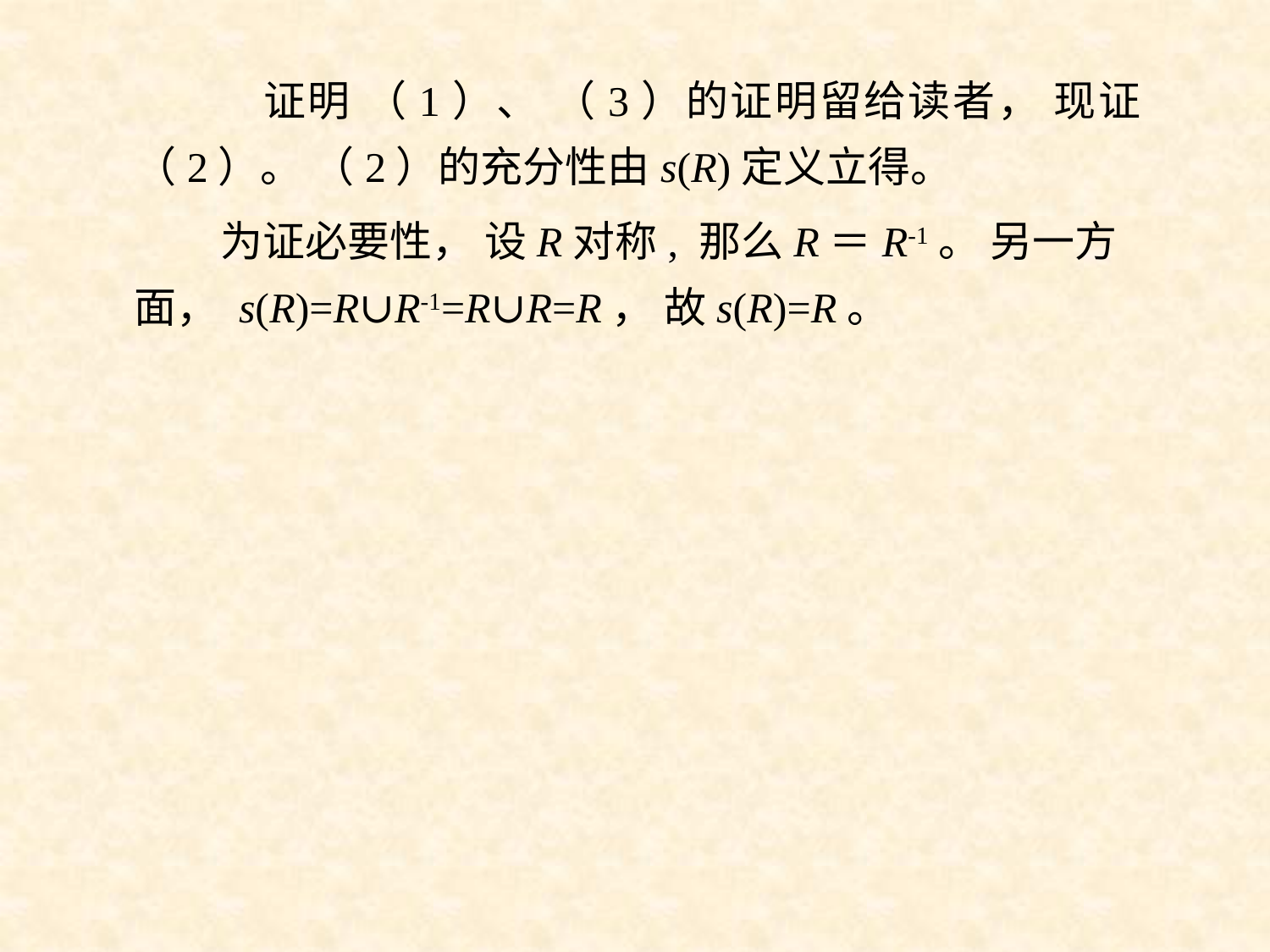

证明 （1）、 （3）的证明留给读者， 现证（2）。 （2）的充分性由s(R)定义立得。
             为证必要性， 设R对称, 那么R＝R-1。 另一方面， s(R)=R∪R-1=R∪R=R， 故s(R)=R。